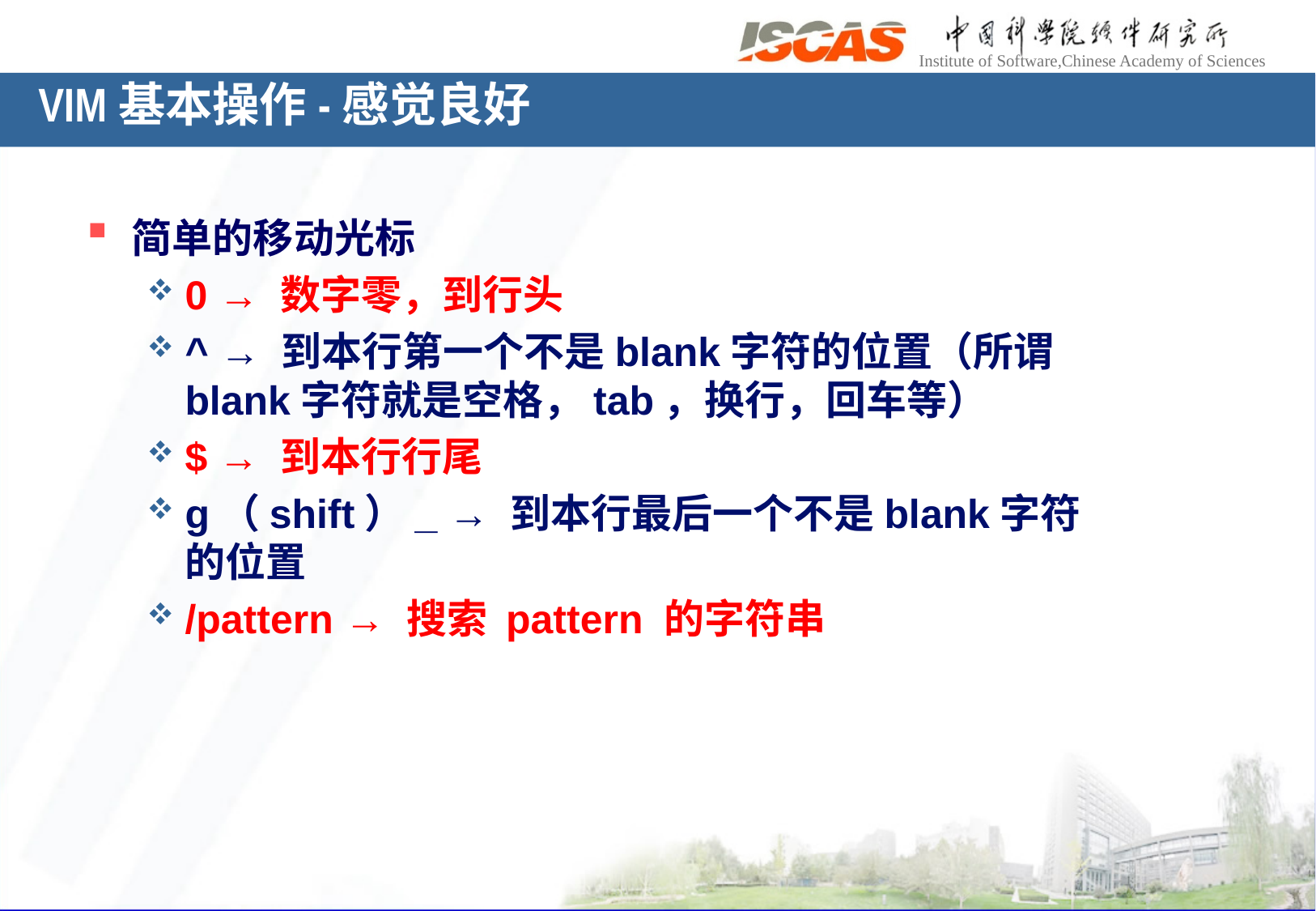

VIM基本操作-感觉良好
简单的移动光标
0 → 数字零，到行头
^ → 到本行第一个不是blank字符的位置（所谓blank字符就是空格，tab，换行，回车等）
$ → 到本行行尾
g（shift）_ → 到本行最后一个不是blank字符的位置
/pattern → 搜索 pattern 的字符串